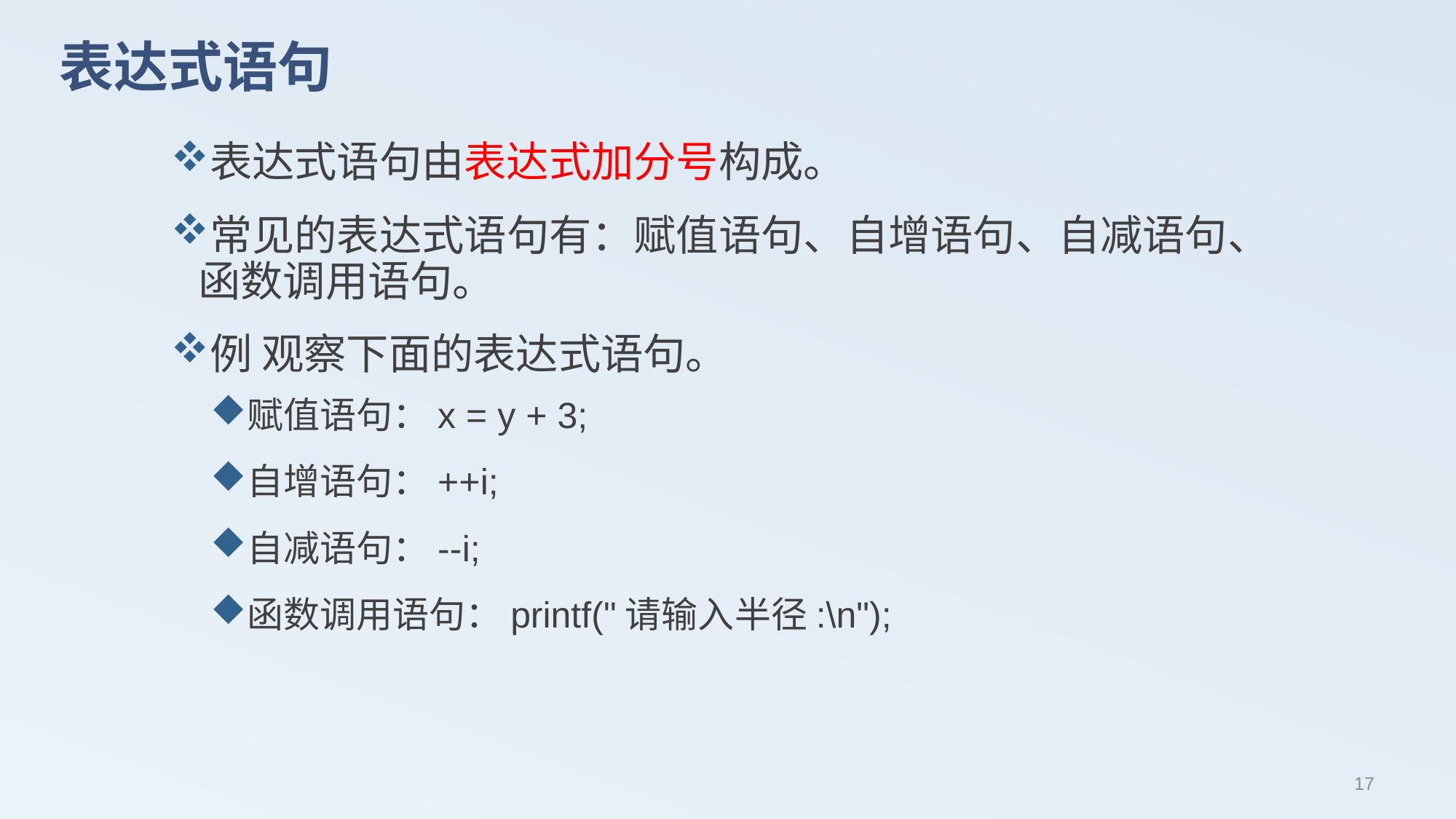

# 表达式语句
表达式语句由表达式加分号构成。
常见的表达式语句有：赋值语句、自增语句、自减语句、函数调用语句。
例 观察下面的表达式语句。
赋值语句：x = y + 3;
自增语句：++i;
自减语句：--i;
函数调用语句：printf("请输入半径:\n");